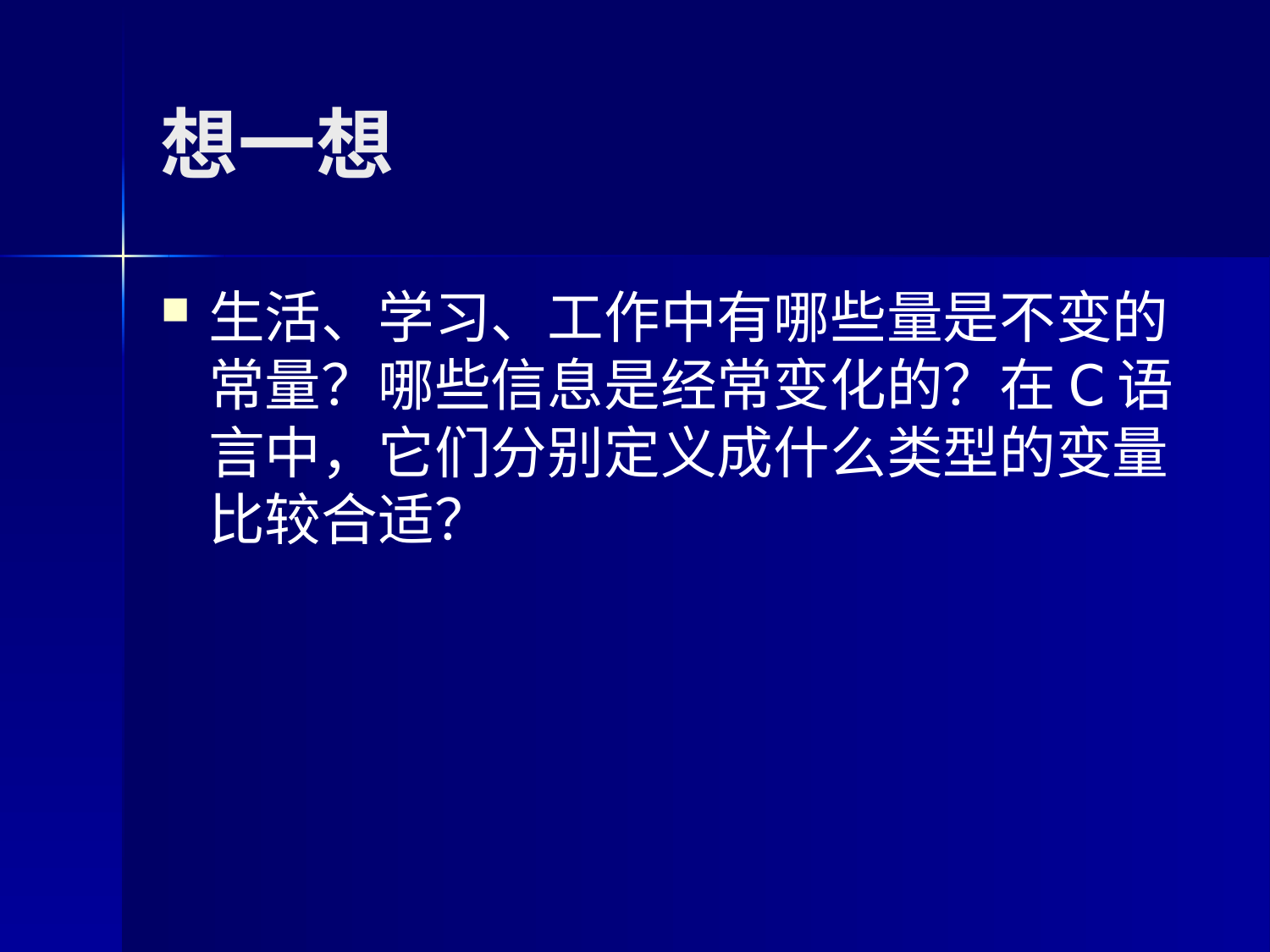

# 想一想
生活、学习、工作中有哪些量是不变的常量？哪些信息是经常变化的？在C语言中，它们分别定义成什么类型的变量比较合适？